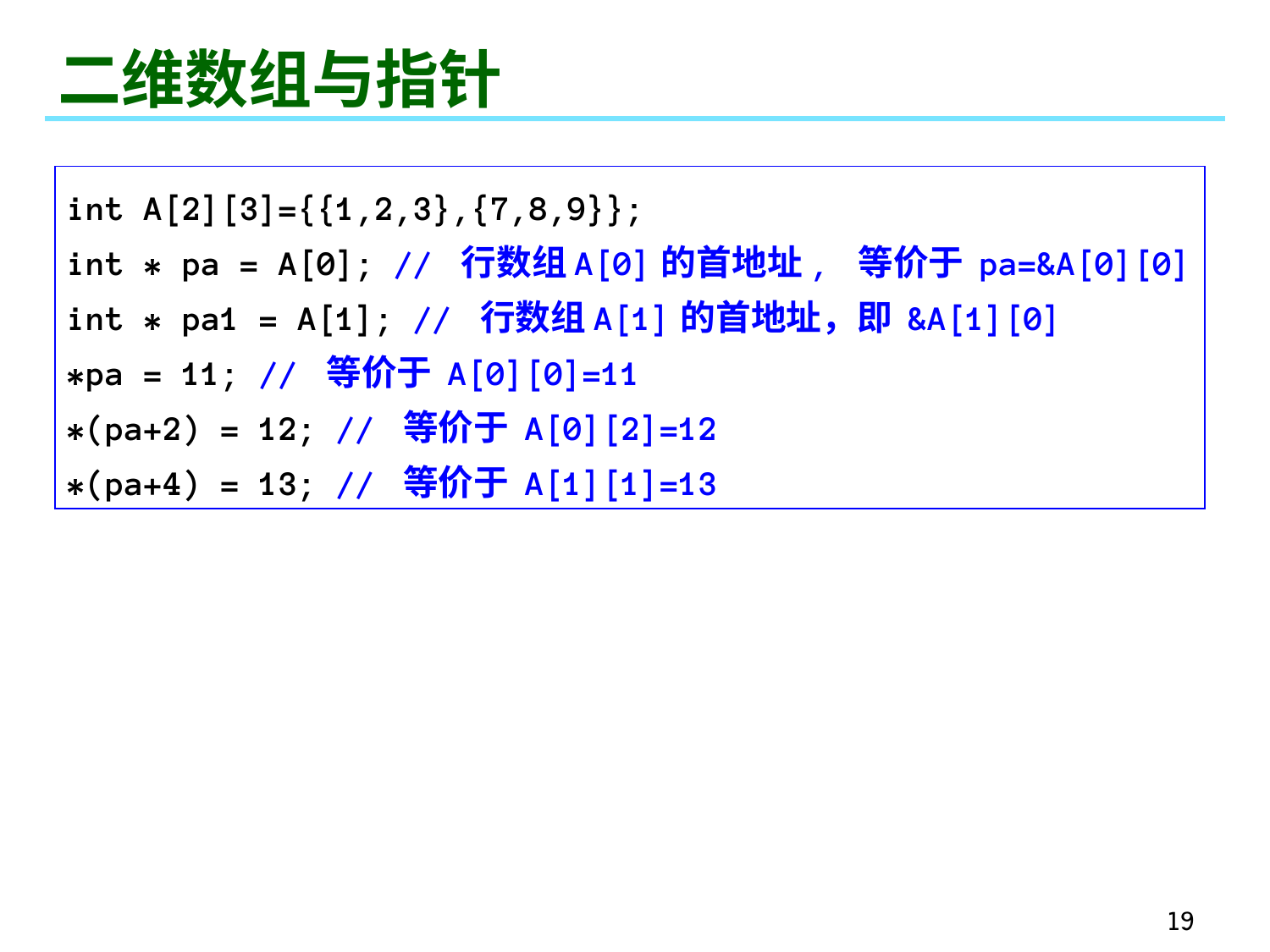

# 二维数组与指针
int A[2][3]={{1,2,3},{7,8,9}};
int * pa = A[0]; // 行数组A[0]的首地址, 等价于 pa=&A[0][0]
int * pa1 = A[1]; // 行数组A[1]的首地址，即 &A[1][0]
*pa = 11; // 等价于 A[0][0]=11
*(pa+2) = 12; // 等价于 A[0][2]=12
*(pa+4) = 13; // 等价于 A[1][1]=13
19